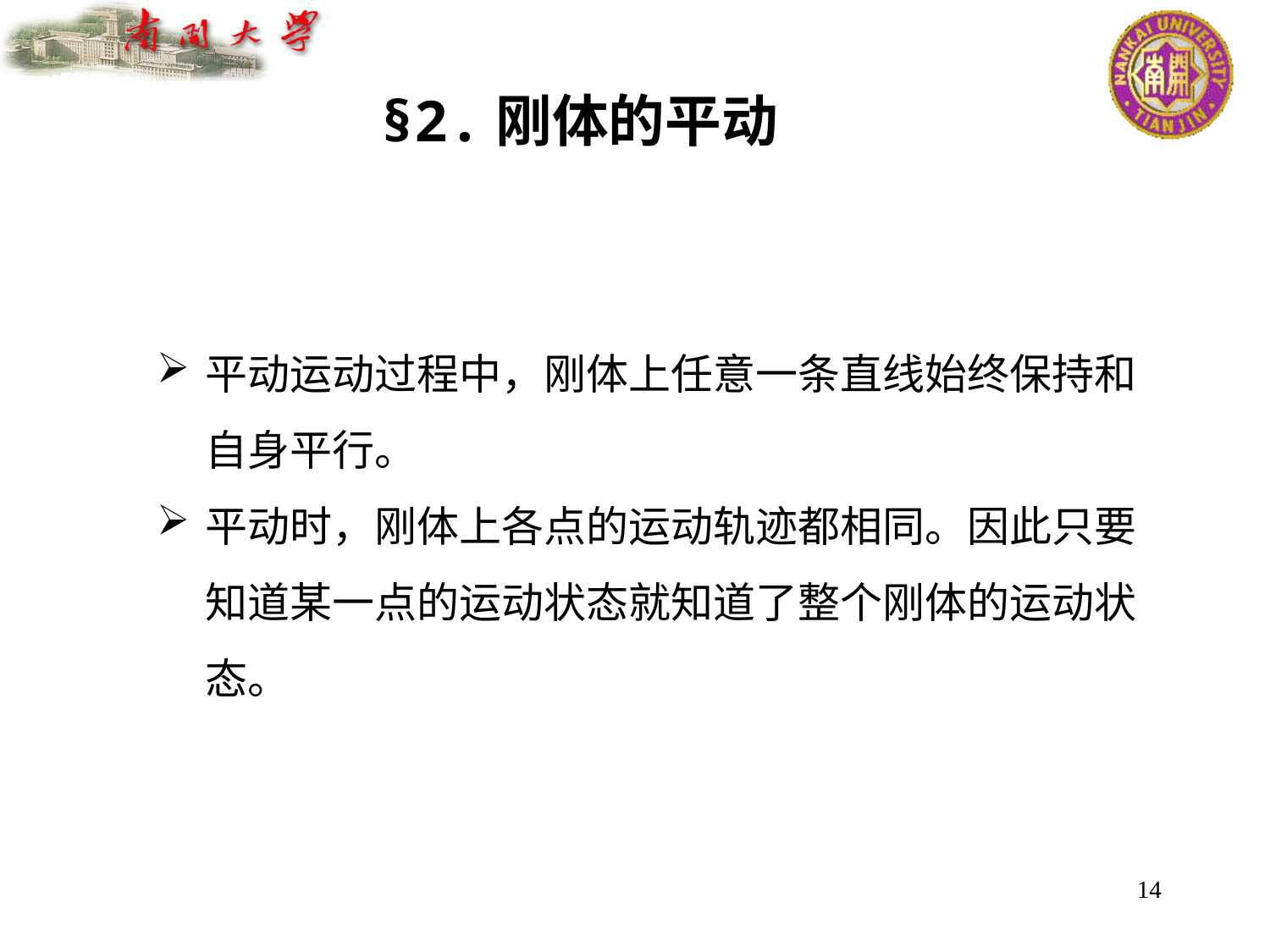

# §2.刚体的平动
平动运动过程中，刚体上任意一条直线始终保持和自身平行。
平动时，刚体上各点的运动轨迹都相同。因此只要知道某一点的运动状态就知道了整个刚体的运动状态。
14